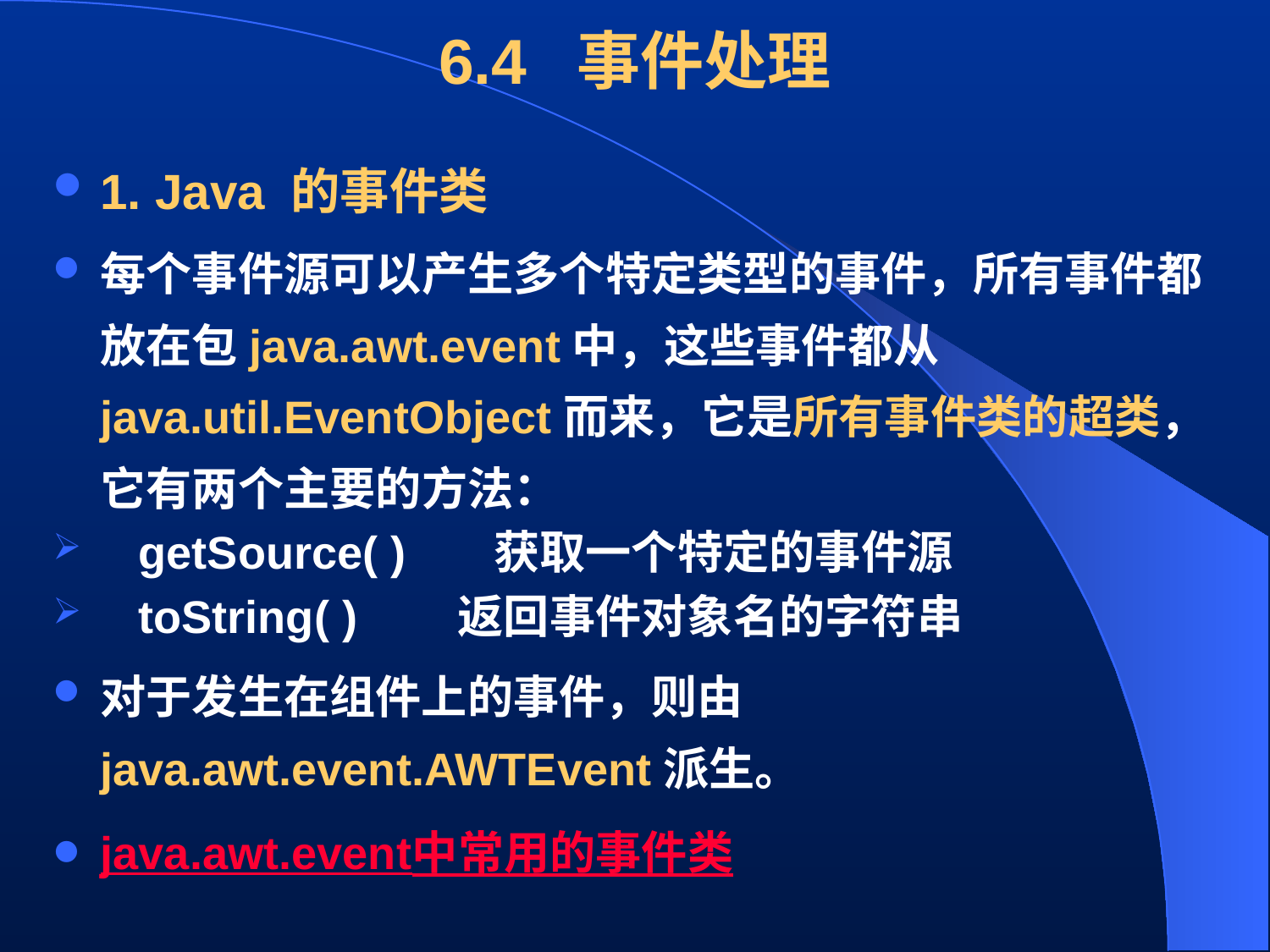

# 6.4  事件处理
1. Java 的事件类
每个事件源可以产生多个特定类型的事件，所有事件都放在包java.awt.event中，这些事件都从java.util.EventObject而来，它是所有事件类的超类，它有两个主要的方法：
   getSource( )      获取一个特定的事件源
   toString( )       返回事件对象名的字符串
对于发生在组件上的事件，则由java.awt.event.AWTEvent派生。
java.awt.event中常用的事件类